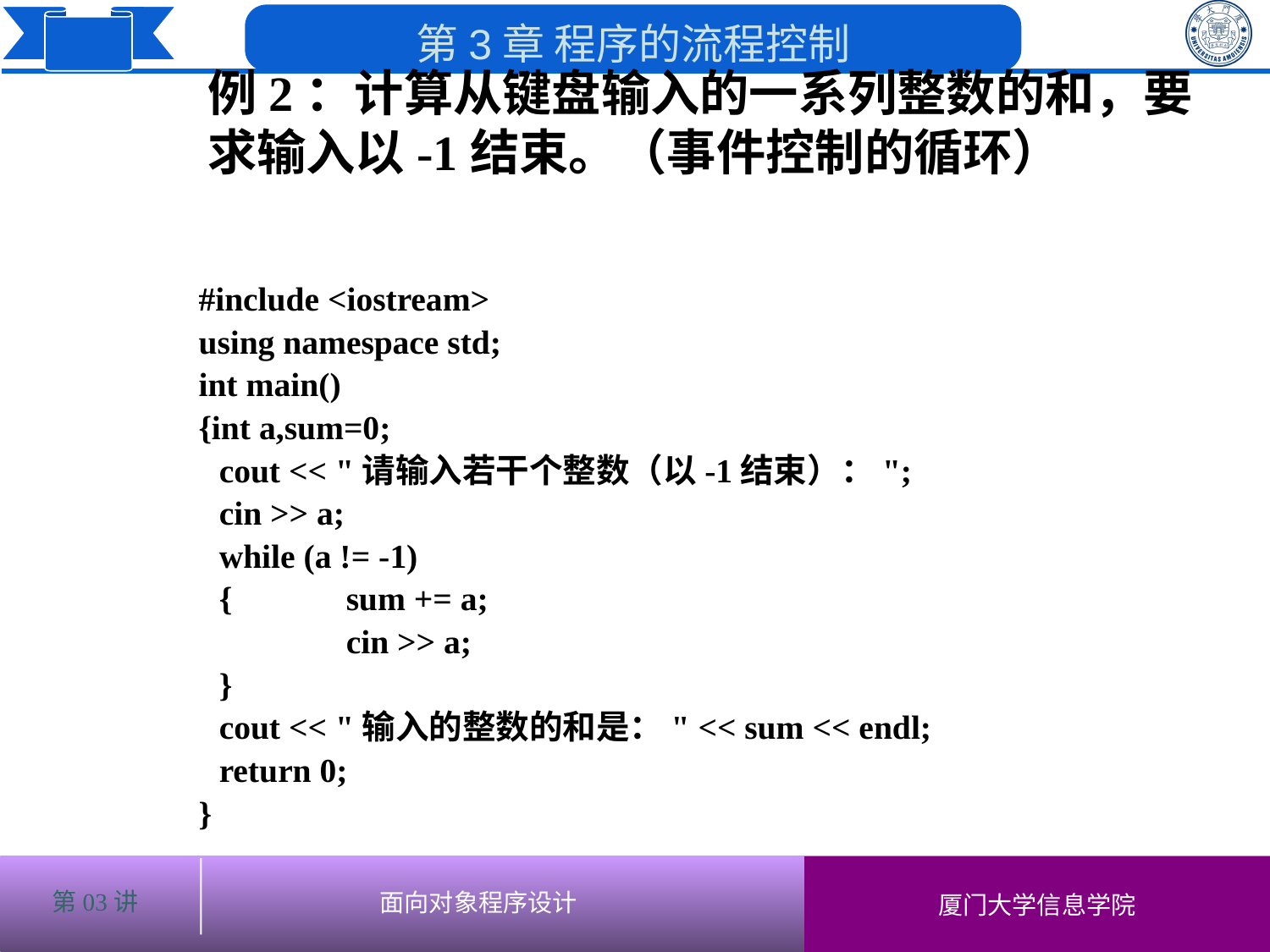

# 例2：计算从键盘输入的一系列整数的和，要求输入以-1结束。（事件控制的循环）
#include <iostream>
using namespace std;
int main()
{int a,sum=0;
	cout << "请输入若干个整数（以-1结束）：";
	cin >> a;
	while (a != -1)
	{	sum += a;
		cin >> a;
	}
	cout << "输入的整数的和是：" << sum << endl;
	return 0;
}
28